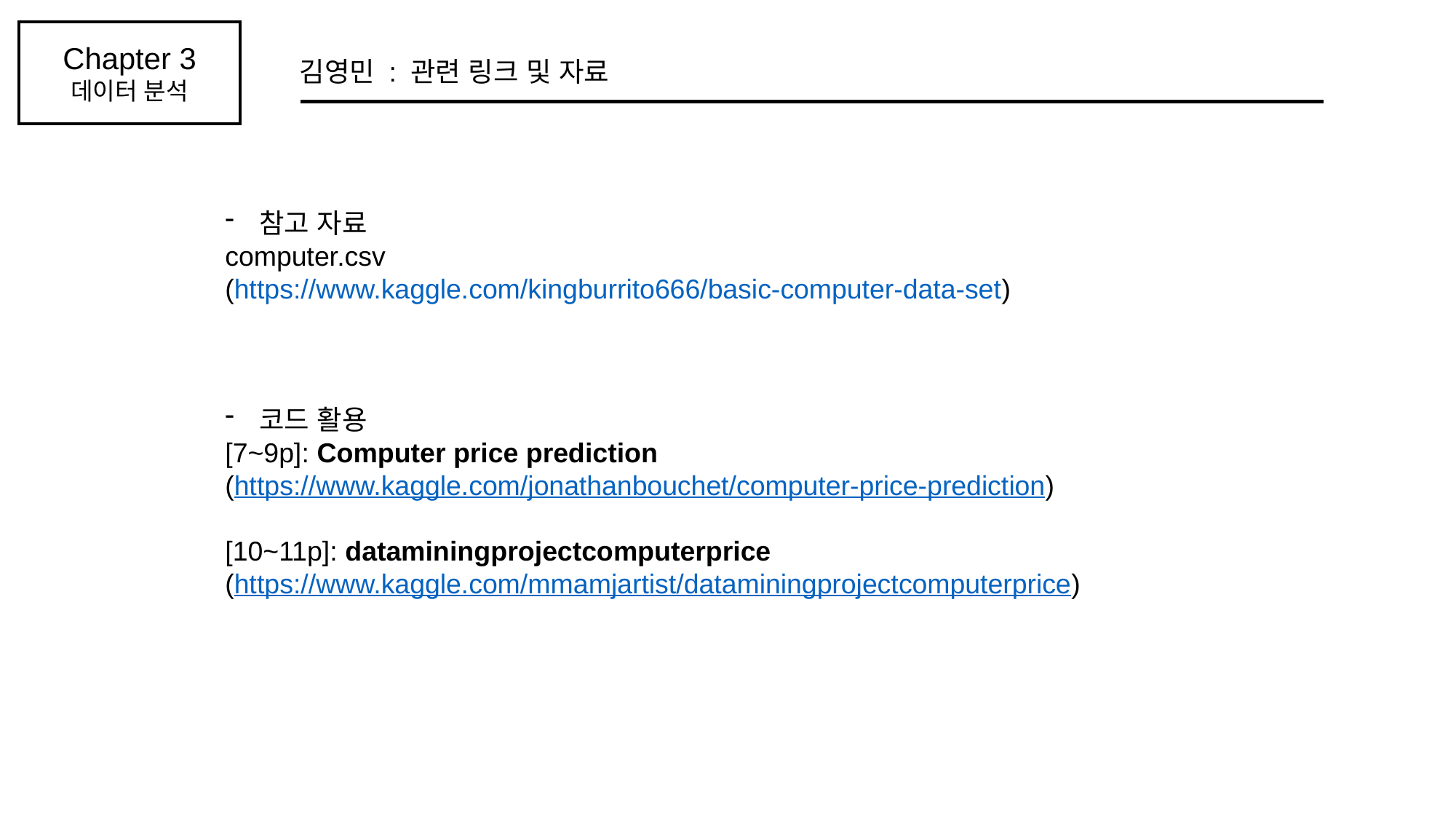

Chapter 3
데이터 분석
김영민 : 관련 링크 및 자료
참고 자료
computer.csv
(https://www.kaggle.com/kingburrito666/basic-computer-data-set)

코드 활용
[7~9p]: Computer price prediction
(https://www.kaggle.com/jonathanbouchet/computer-price-prediction)

[10~11p]: dataminingprojectcomputerprice
(https://www.kaggle.com/mmamjartist/dataminingprojectcomputerprice)